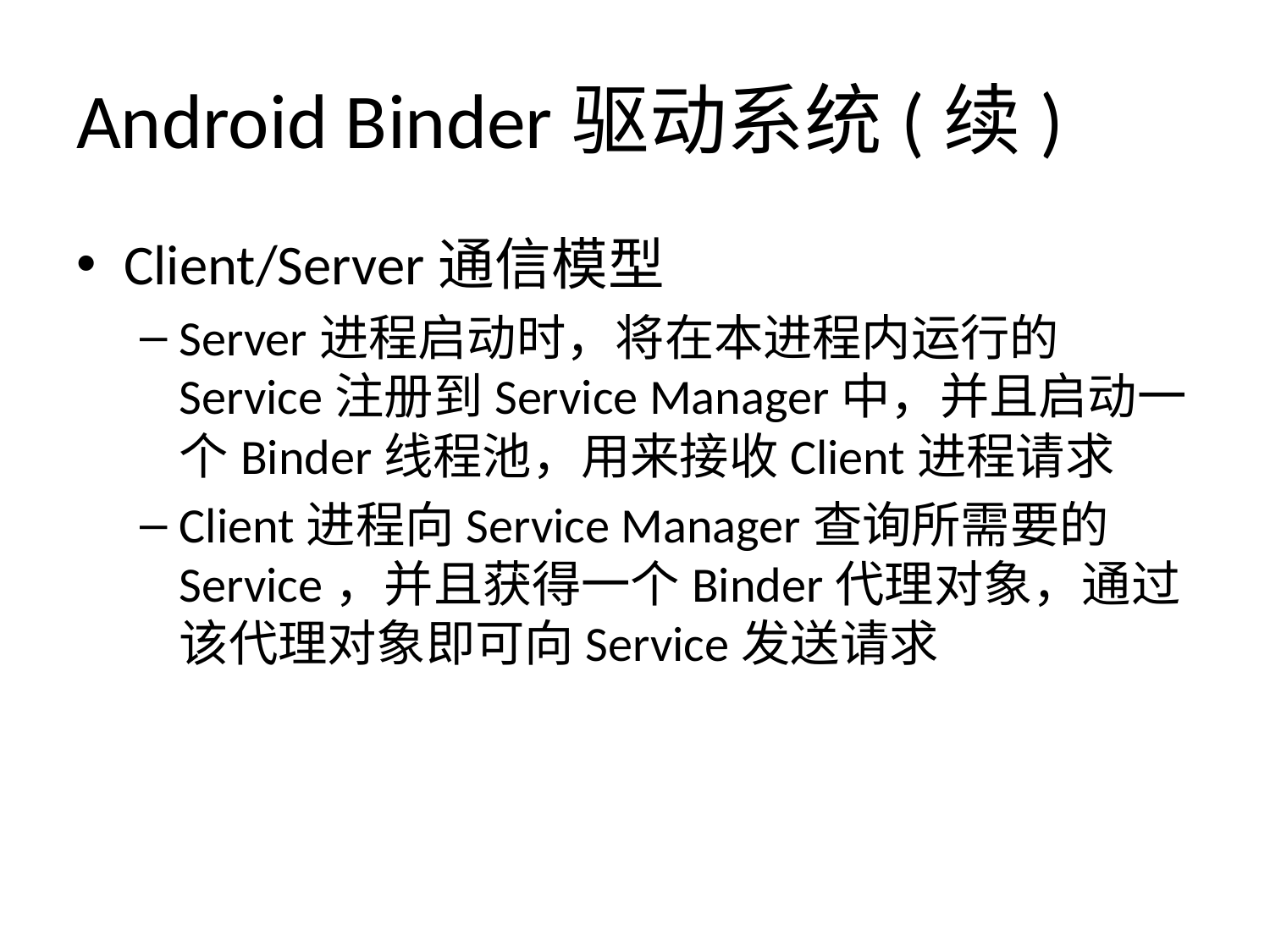

# Android Binder驱动系统(续)
Client/Server通信模型
Server进程启动时，将在本进程内运行的Service注册到Service Manager中，并且启动一个Binder线程池，用来接收Client进程请求
Client进程向Service Manager查询所需要的Service，并且获得一个Binder代理对象，通过该代理对象即可向Service发送请求